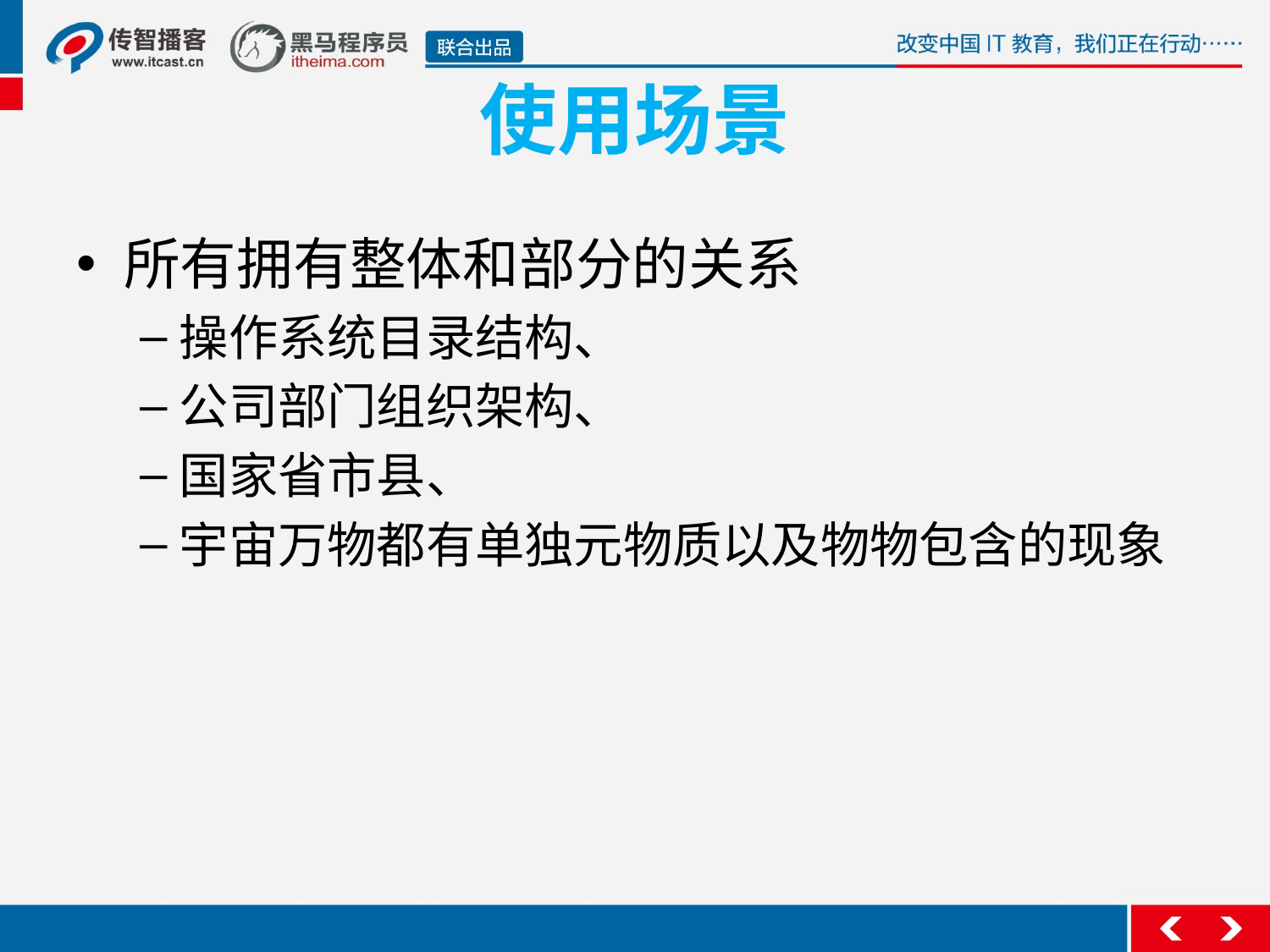

# 使用场景
所有拥有整体和部分的关系
操作系统目录结构、
公司部门组织架构、
国家省市县、
宇宙万物都有单独元物质以及物物包含的现象